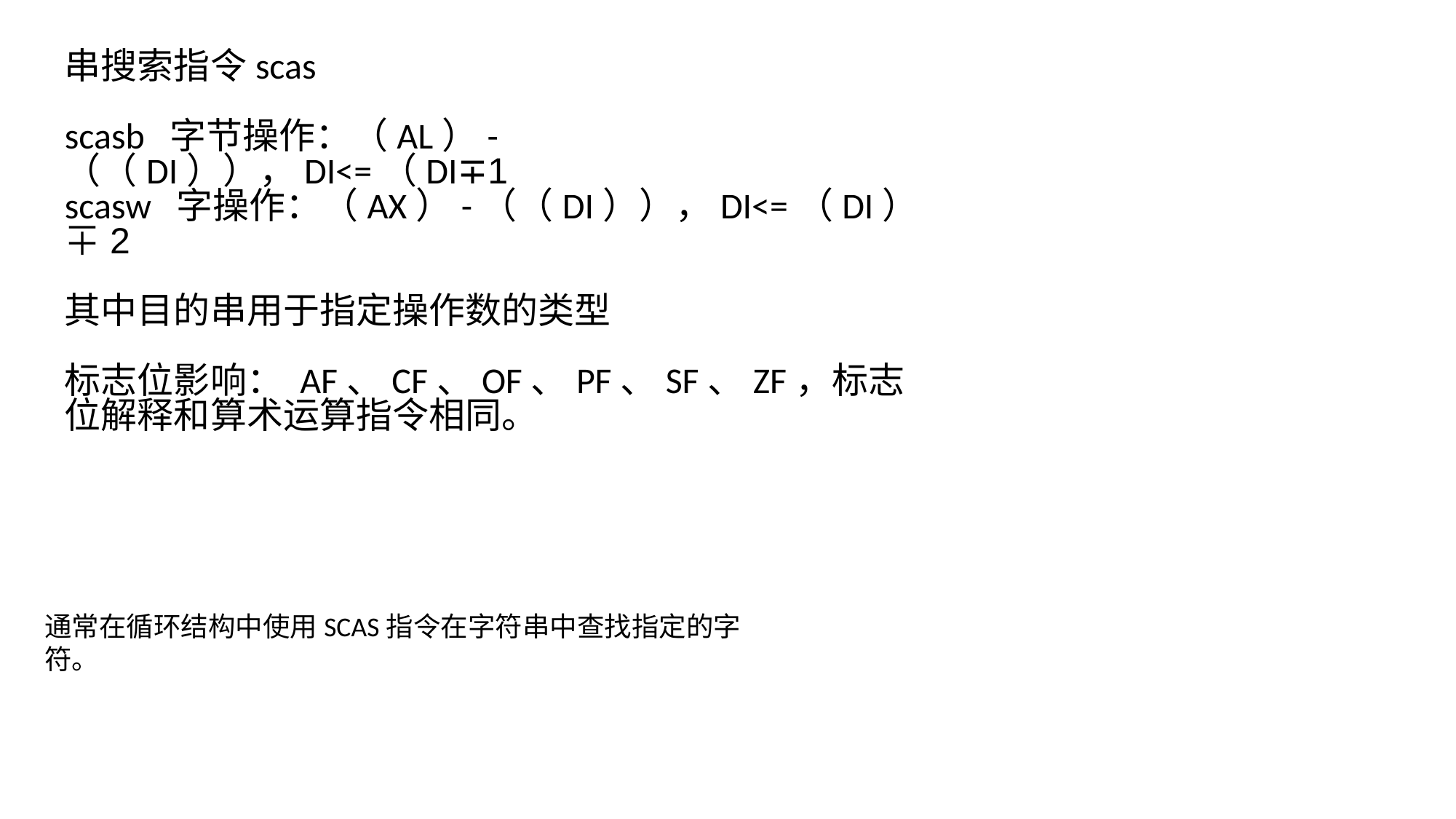

串搜索指令scas

scasb  字节操作：（AL）-（（DI）），DI<=（DI∓1
scasw  字操作：（AX）-（（DI）），DI<=（DI）∓2

其中目的串用于指定操作数的类型

标志位影响： AF、CF、OF、PF、SF、ZF，标志位解释和算术运算指令相同。
通常在循环结构中使用SCAS指令在字符串中查找指定的字符。